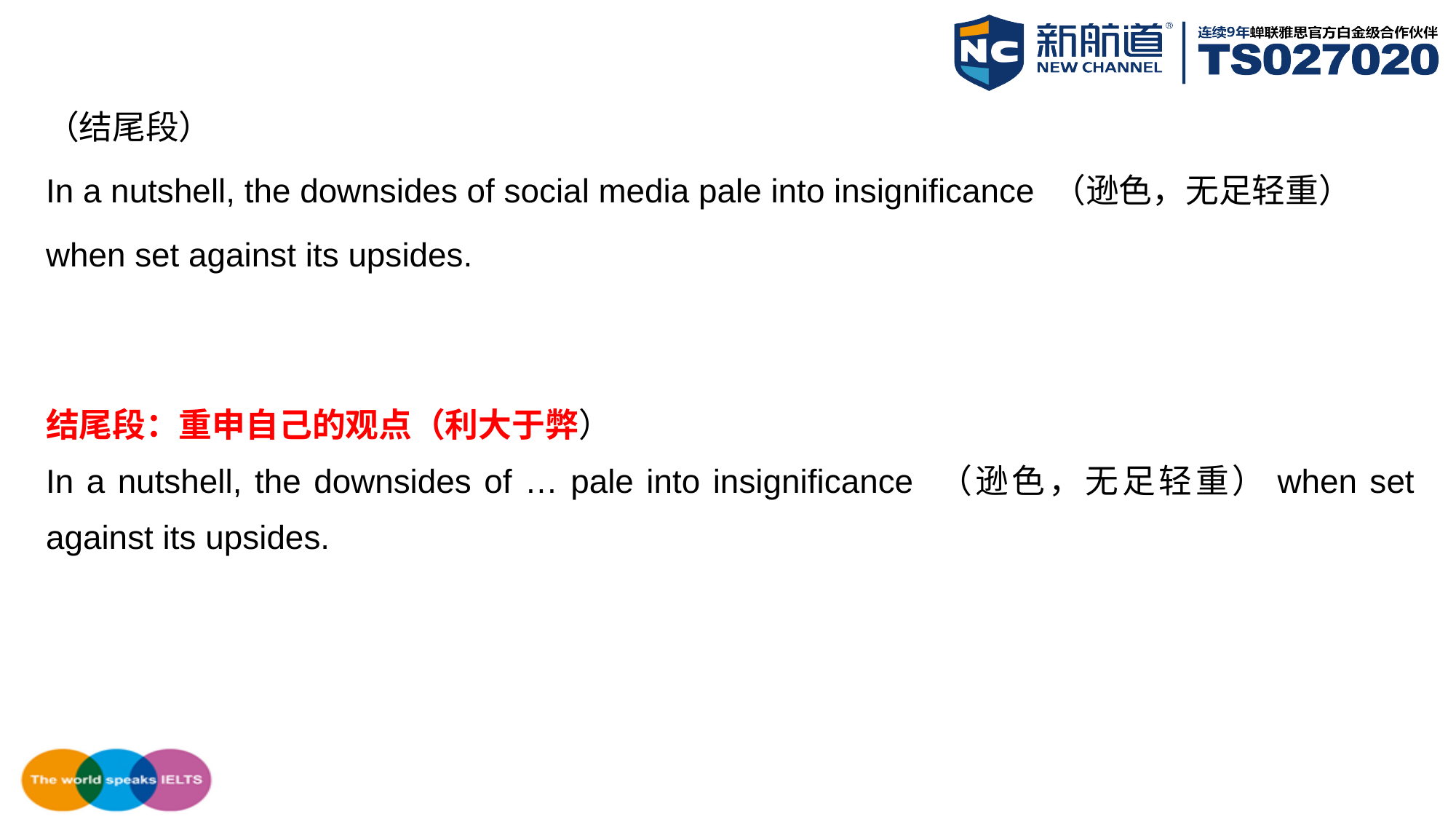

（结尾段）
In a nutshell, the downsides of social media pale into insignificance （逊色，无足轻重）when set against its upsides.
结尾段：重申自己的观点（利大于弊）
In a nutshell, the downsides of … pale into insignificance （逊色，无足轻重）when set against its upsides.